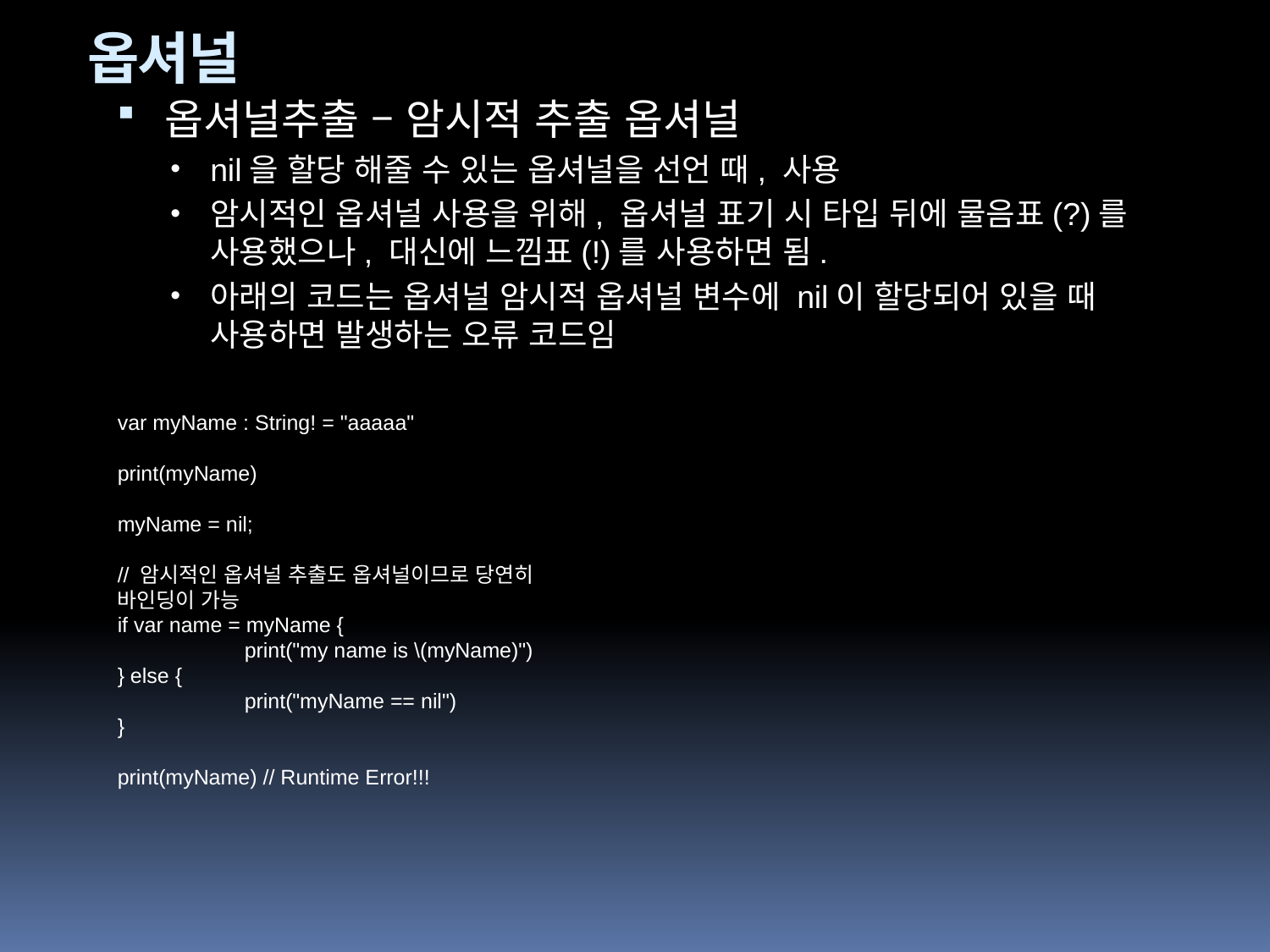

옵셔널
옵셔널추출 – 암시적 추출 옵셔널
nil을 할당 해줄 수 있는 옵셔널을 선언 때, 사용
암시적인 옵셔널 사용을 위해, 옵셔널 표기 시 타입 뒤에 물음표(?)를 사용했으나, 대신에 느낌표(!)를 사용하면 됨.
아래의 코드는 옵셔널 암시적 옵셔널 변수에 nil이 할당되어 있을 때 사용하면 발생하는 오류 코드임
var myName : String! = "aaaaa"

print(myName)

myName = nil;

// 암시적인 옵셔널 추출도 옵셔널이므로 당연히 바인딩이 가능
if var name = myName {
	print("my name is \(myName)")
} else {
	print("myName == nil")
}

print(myName) // Runtime Error!!!